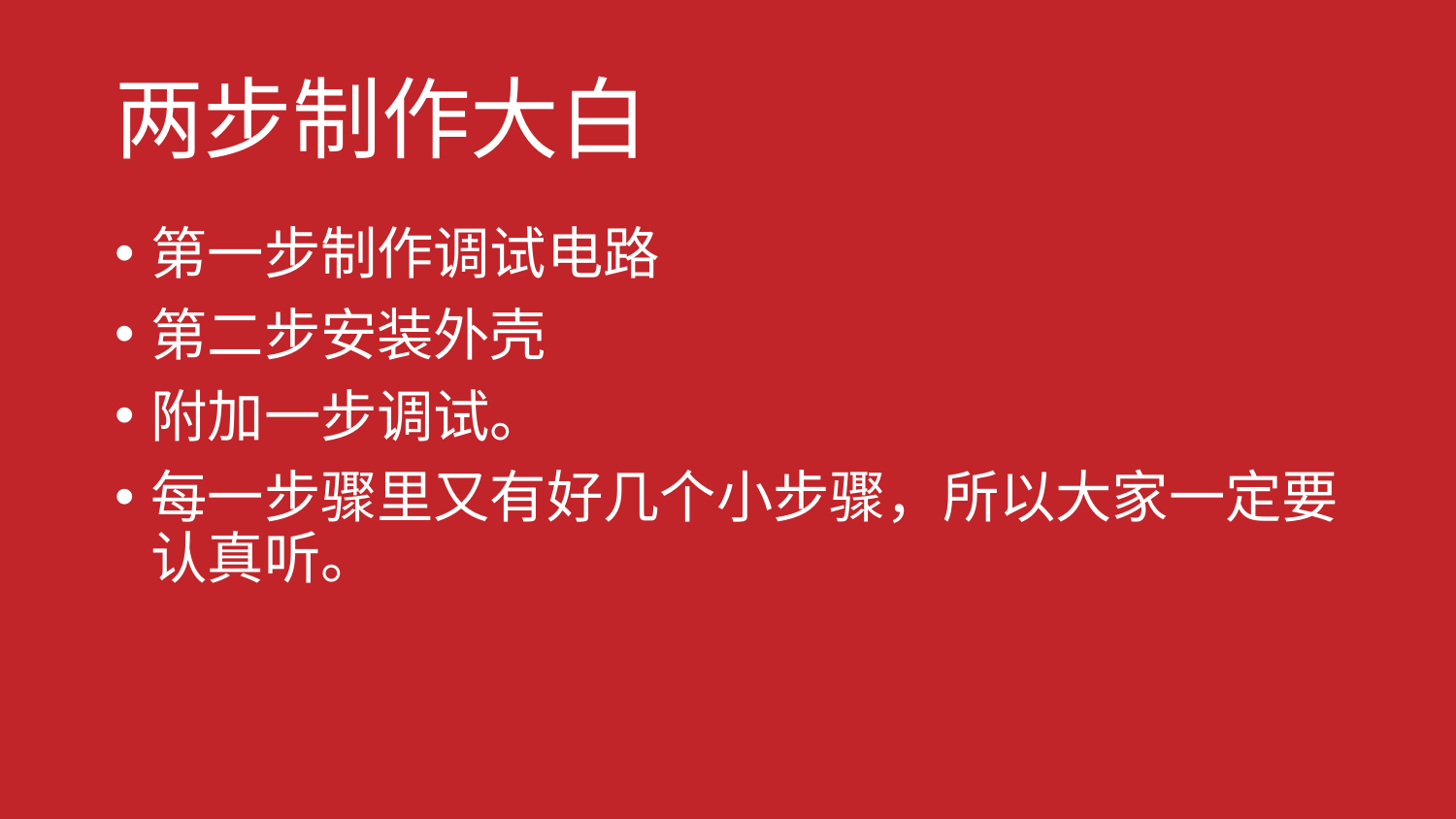

# 两步制作大白
第一步制作调试电路
第二步安装外壳
附加一步调试。
每一步骤里又有好几个小步骤，所以大家一定要认真听。